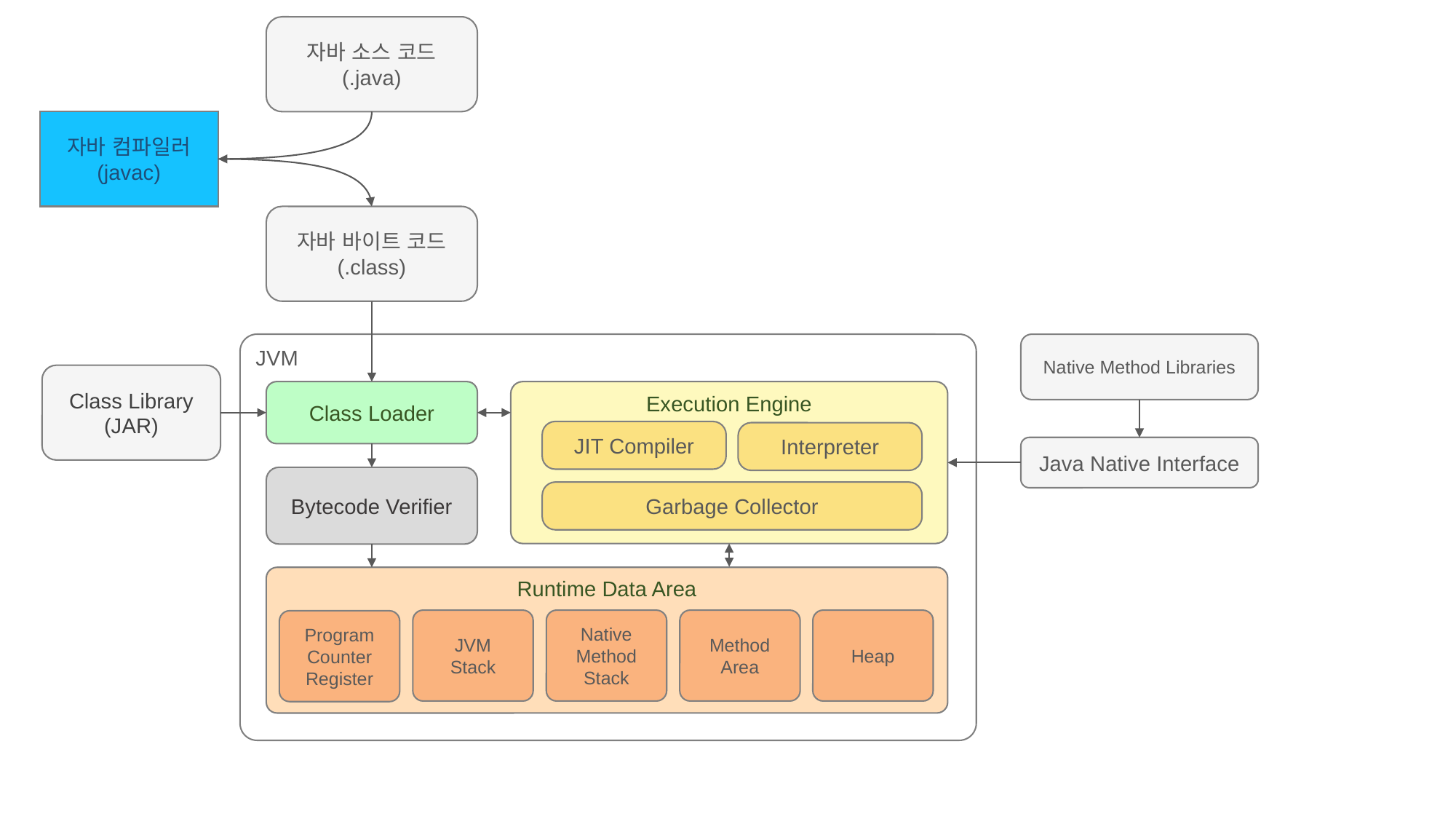

자바 소스 코드
(.java)
자바 컴파일러
(javac)
자바 바이트 코드
(.class)
JVM
Native Method Libraries
Class Library
(JAR)
Class Loader
Execution Engine
JIT Compiler
Interpreter
Java Native Interface
Bytecode Verifier
Garbage Collector
Runtime Data Area
JVM
Stack
Native Method Stack
Method Area
Heap
Program Counter Register